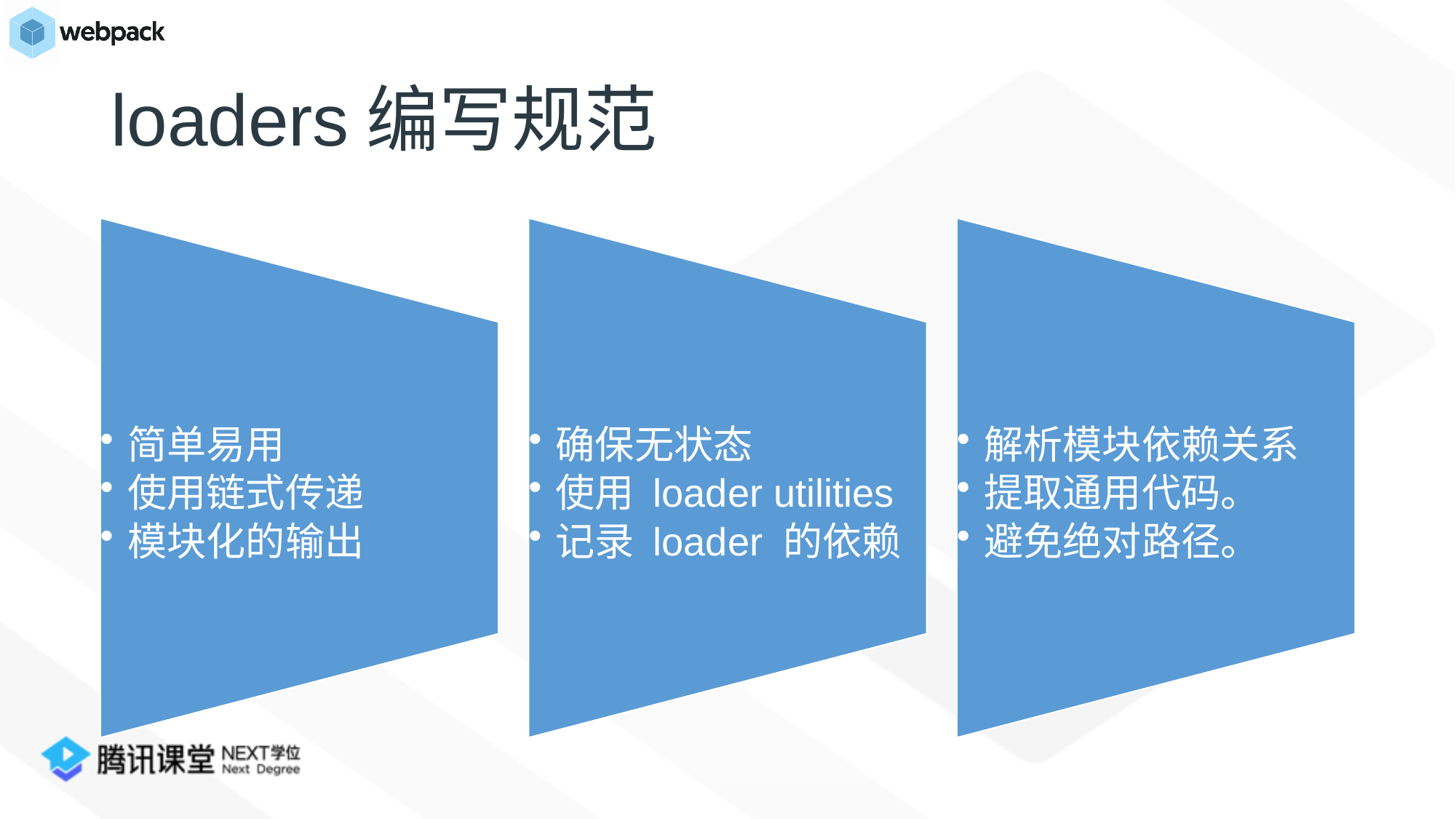

# loaders编写规范

简单易用
使用链式传递
模块化的输出

确保无状态
使用 loader utilities
记录 loader 的依赖

解析模块依赖关系
提取通用代码。
避免绝对路径。